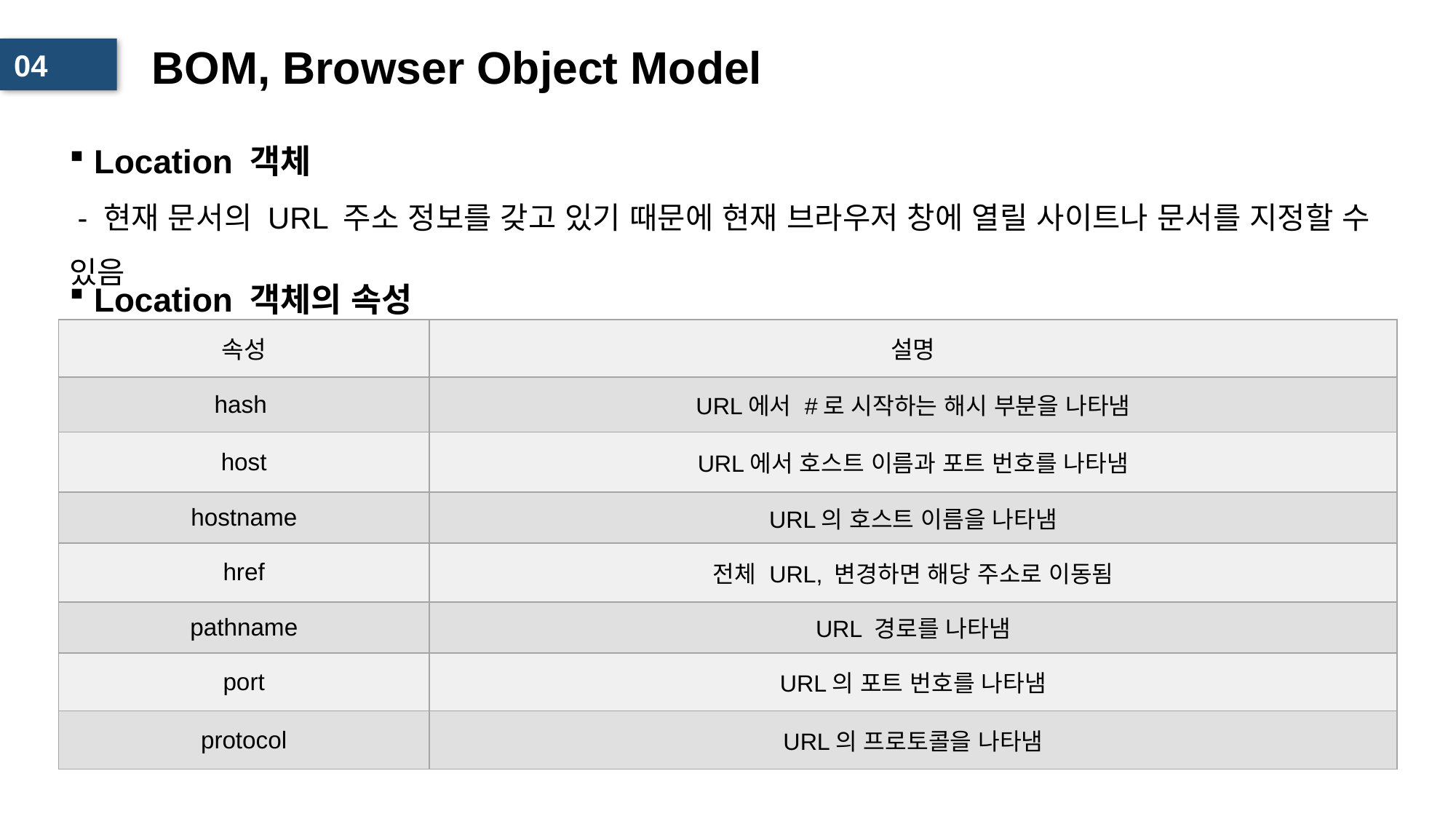

# BOM, Browser Object Model
04
 Location 객체
 - 현재 문서의 URL 주소 정보를 갖고 있기 때문에 현재 브라우저 창에 열릴 사이트나 문서를 지정할 수 있음
 Location 객체의 속성
| 속성 | 설명 |
| --- | --- |
| hash | URL에서 #로 시작하는 해시 부분을 나타냄 |
| host | URL에서 호스트 이름과 포트 번호를 나타냄 |
| hostname | URL의 호스트 이름을 나타냄 |
| href | 전체 URL, 변경하면 해당 주소로 이동됨 |
| pathname | URL 경로를 나타냄 |
| port | URL의 포트 번호를 나타냄 |
| protocol | URL의 프로토콜을 나타냄 |